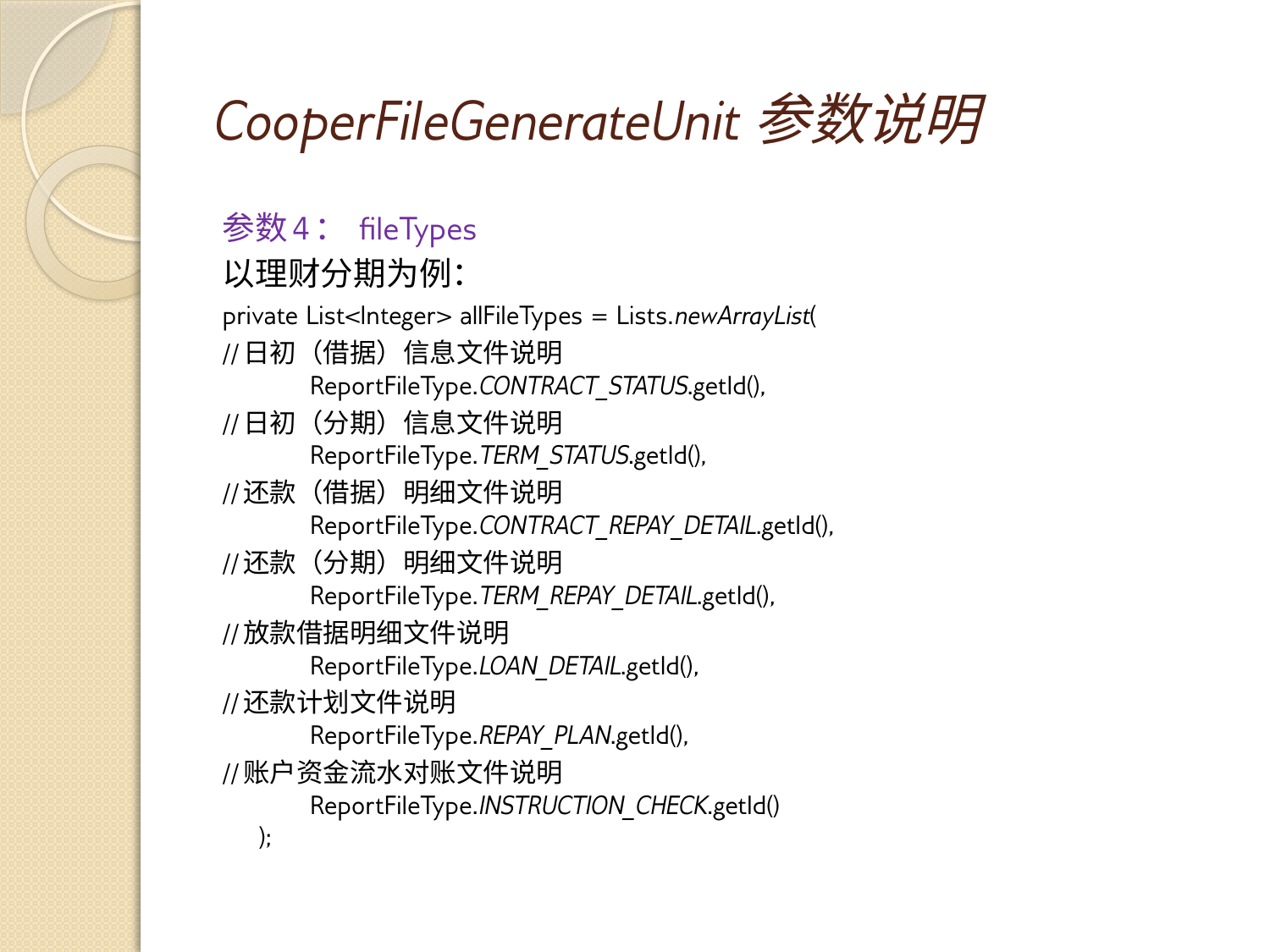

# CooperFileGenerateUnit参数说明
参数4： fileTypes
以理财分期为例：
private List<Integer> allFileTypes = Lists.newArrayList(
//日初（借据）信息文件说明
        ReportFileType.CONTRACT_STATUS.getId(),
//日初（分期）信息文件说明
        ReportFileType.TERM_STATUS.getId(),
//还款（借据）明细文件说明
        ReportFileType.CONTRACT_REPAY_DETAIL.getId(),
//还款（分期）明细文件说明
        ReportFileType.TERM_REPAY_DETAIL.getId(),
//放款借据明细文件说明
        ReportFileType.LOAN_DETAIL.getId(),
//还款计划文件说明
        ReportFileType.REPAY_PLAN.getId(),
//账户资金流水对账文件说明
        ReportFileType.INSTRUCTION_CHECK.getId()
);